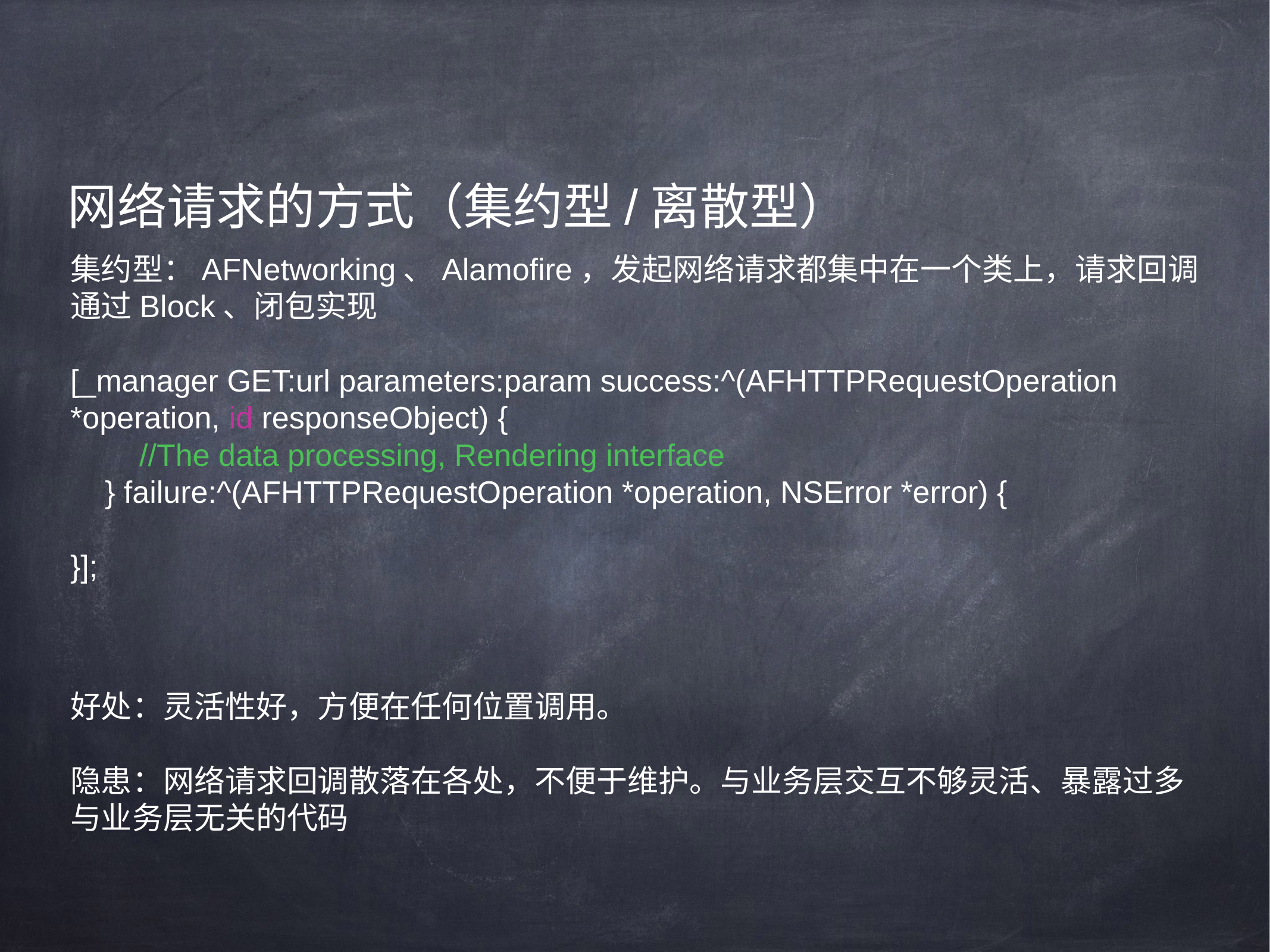

网络请求的方式（集约型/离散型）
集约型：AFNetworking、Alamofire，发起网络请求都集中在一个类上，请求回调通过Block、闭包实现

[_manager GET:url parameters:param success:^(AFHTTPRequestOperation *operation, id responseObject) {
        //The data processing, Rendering interface
    } failure:^(AFHTTPRequestOperation *operation, NSError *error) {

}];
好处：灵活性好，方便在任何位置调用。

隐患：网络请求回调散落在各处，不便于维护。与业务层交互不够灵活、暴露过多与业务层无关的代码